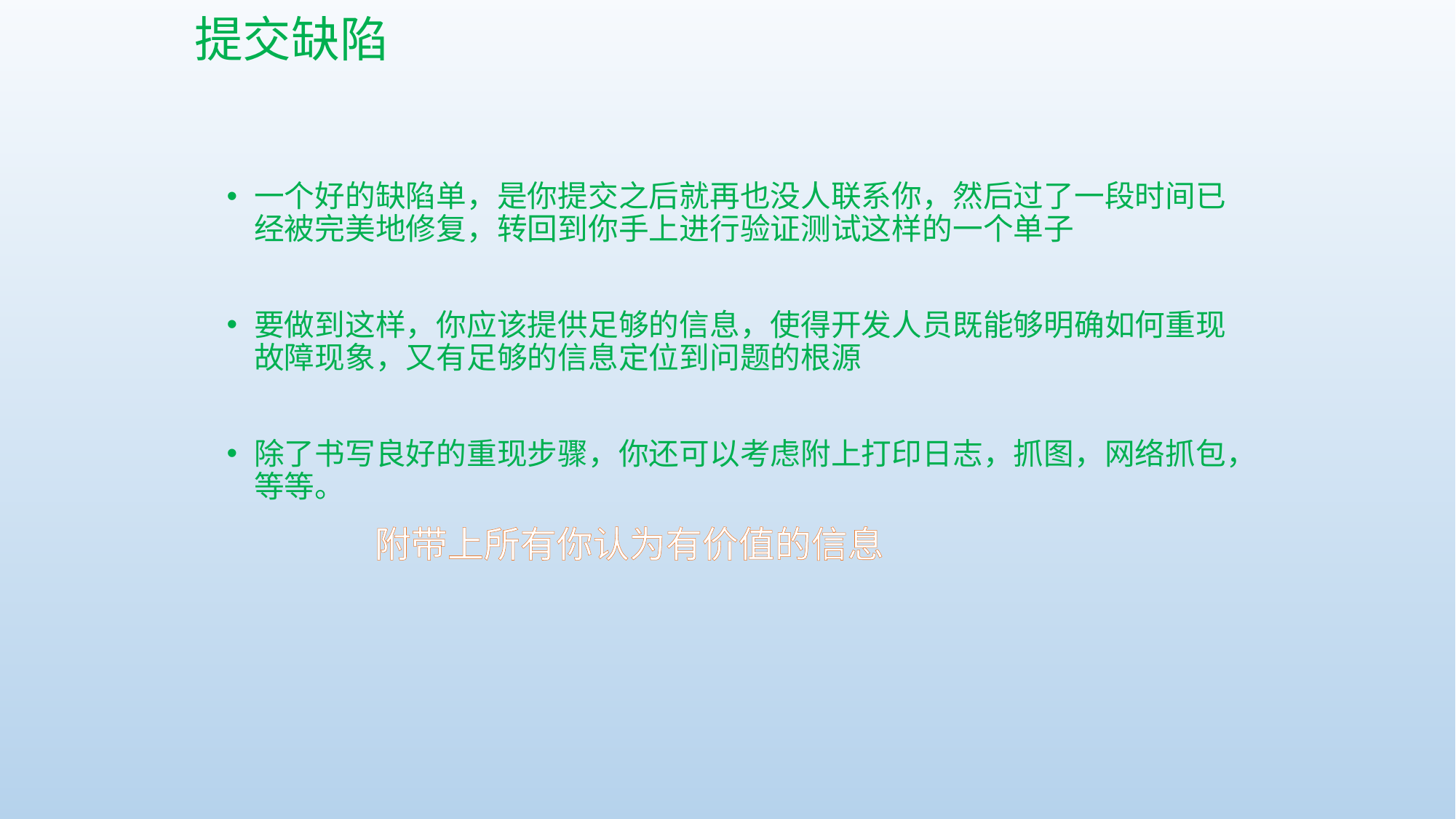

提交缺陷
一个好的缺陷单，是你提交之后就再也没人联系你，然后过了一段时间已经被完美地修复，转回到你手上进行验证测试这样的一个单子

要做到这样，你应该提供足够的信息，使得开发人员既能够明确如何重现故障现象，又有足够的信息定位到问题的根源

除了书写良好的重现步骤，你还可以考虑附上打印日志，抓图，网络抓包，等等。
# 附带上所有你认为有价值的信息